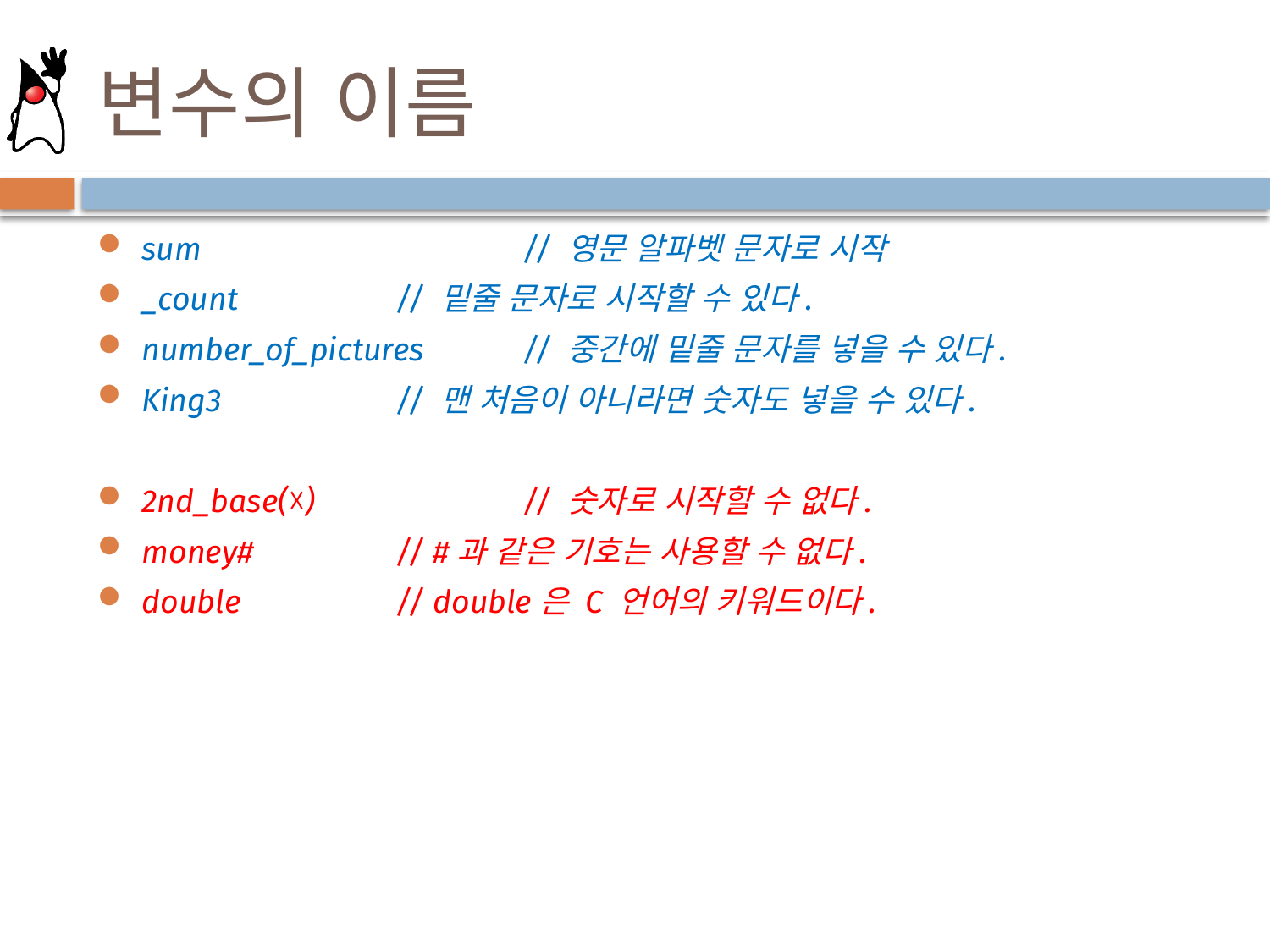

# 변수의 이름
sum			// 영문 알파벳 문자로 시작
_count		// 밑줄 문자로 시작할 수 있다.
number_of_pictures	// 중간에 밑줄 문자를 넣을 수 있다.
King3		// 맨 처음이 아니라면 숫자도 넣을 수 있다.

2nd_base(☓)  		// 숫자로 시작할 수 없다.
money# 		// #과 같은 기호는 사용할 수 없다.
double 		// double은 C 언어의 키워드이다.